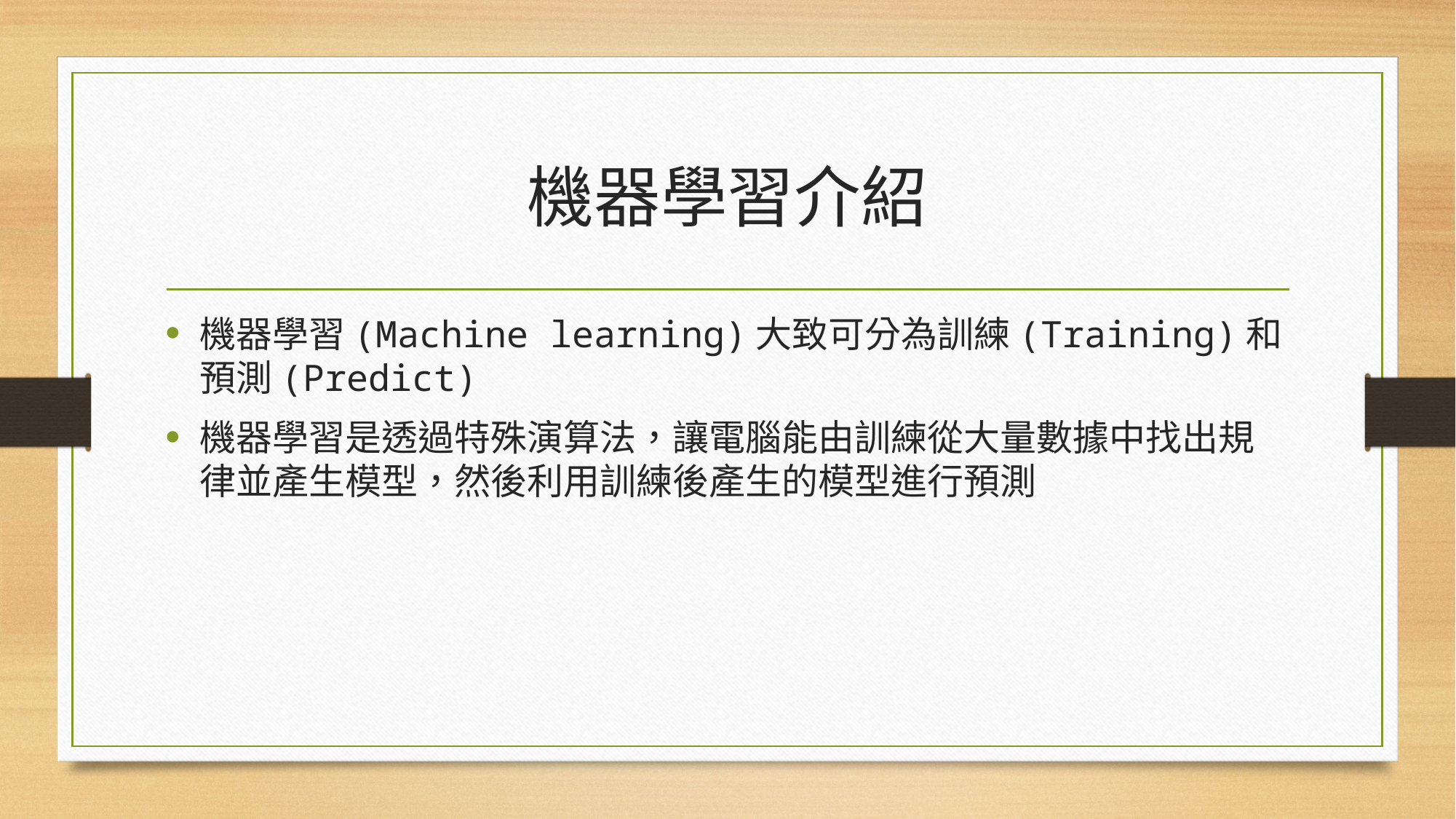

# 機器學習介紹
機器學習(Machine learning)大致可分為訓練(Training)和預測(Predict)
機器學習是透過特殊演算法，讓電腦能由訓練從大量數據中找出規律並產生模型，然後利用訓練後產生的模型進行預測